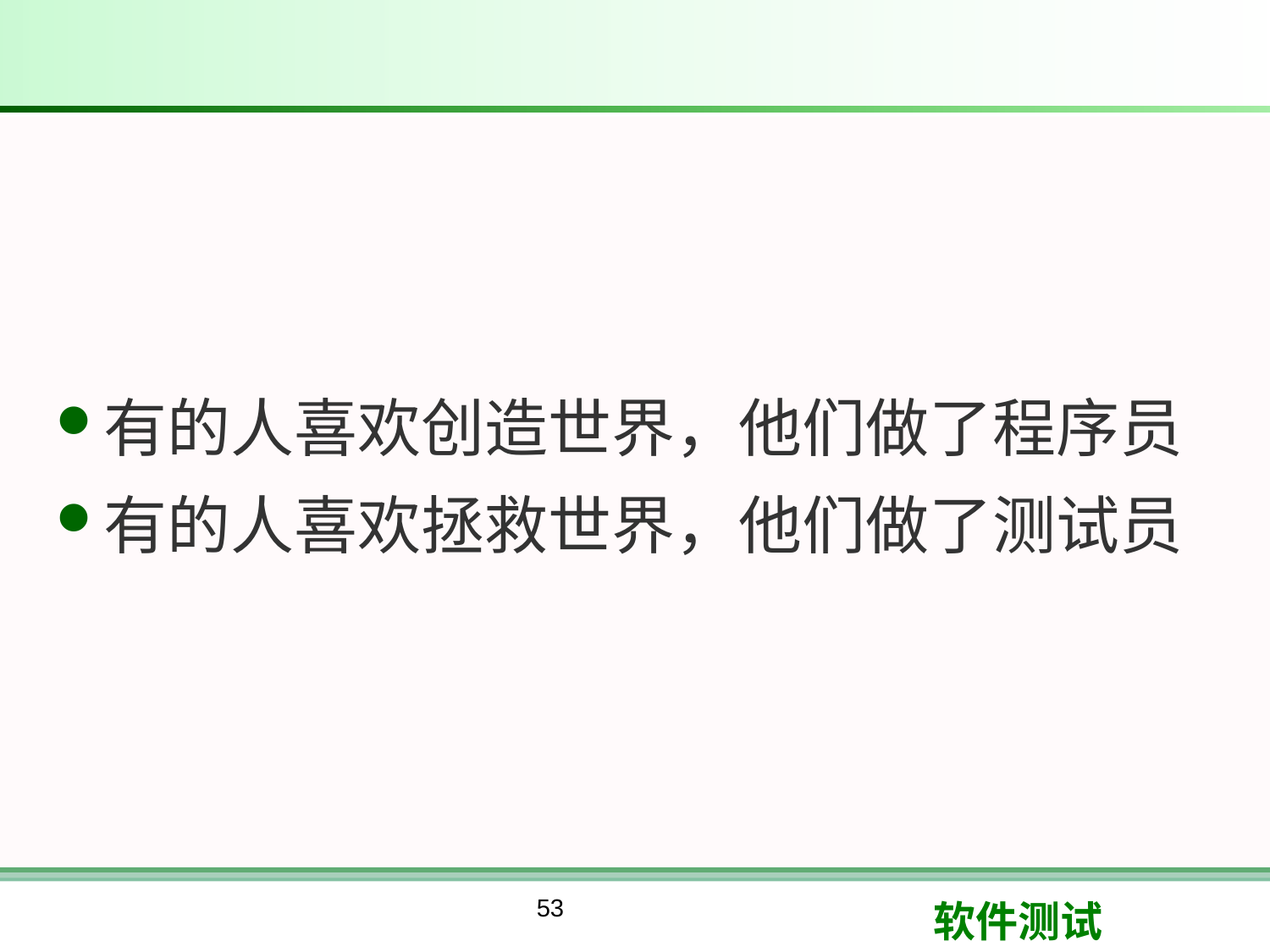

#
有的人喜欢创造世界，他们做了程序员
有的人喜欢拯救世界，他们做了测试员
53